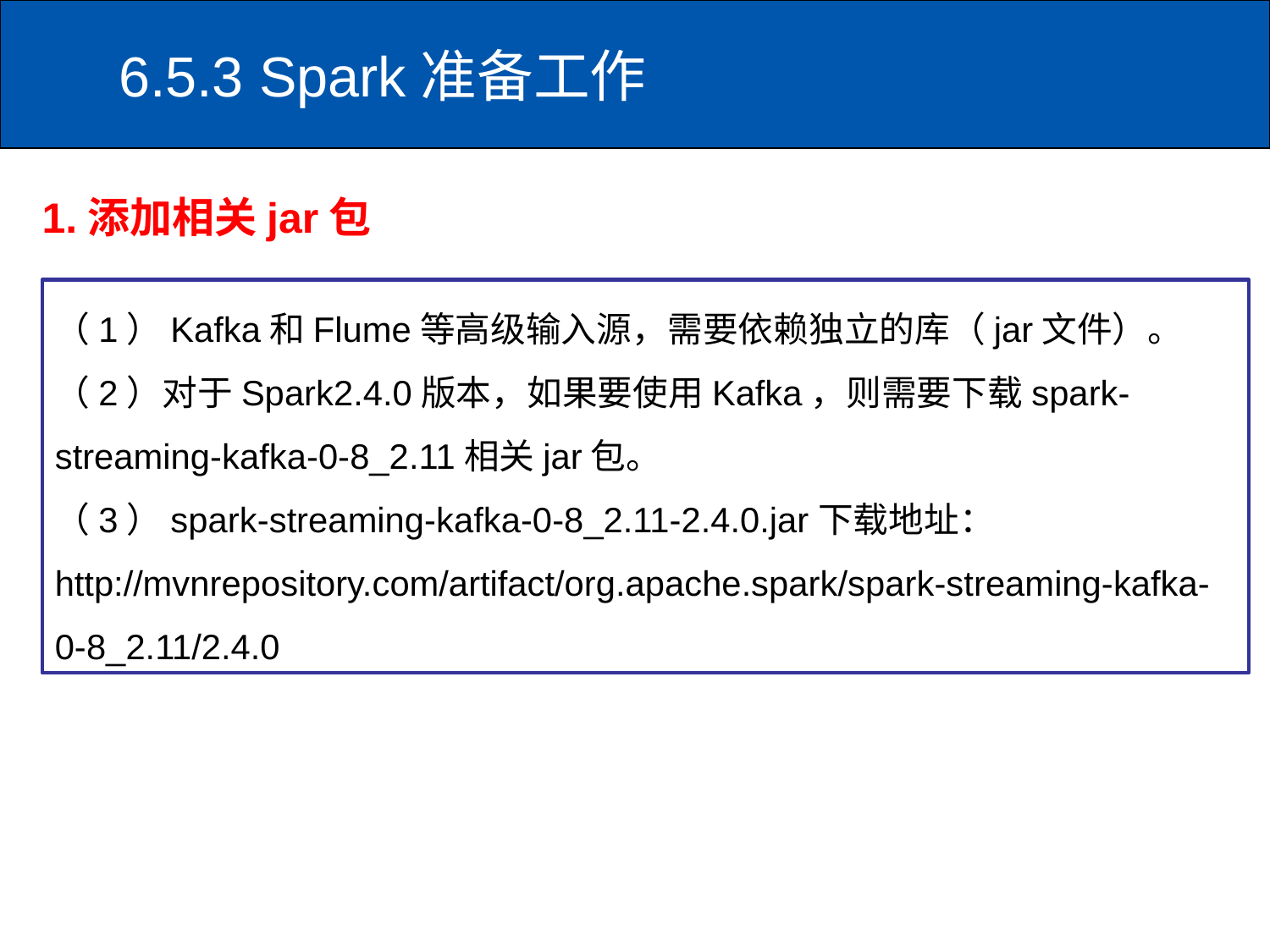

# 6.5.3 Spark准备工作
1.添加相关jar包
（1）Kafka和Flume等高级输入源，需要依赖独立的库（jar文件）。
（2）对于Spark2.4.0版本，如果要使用Kafka，则需要下载spark-streaming-kafka-0-8_2.11相关jar包。
（3）spark-streaming-kafka-0-8_2.11-2.4.0.jar下载地址：
http://mvnrepository.com/artifact/org.apache.spark/spark-streaming-kafka-0-8_2.11/2.4.0